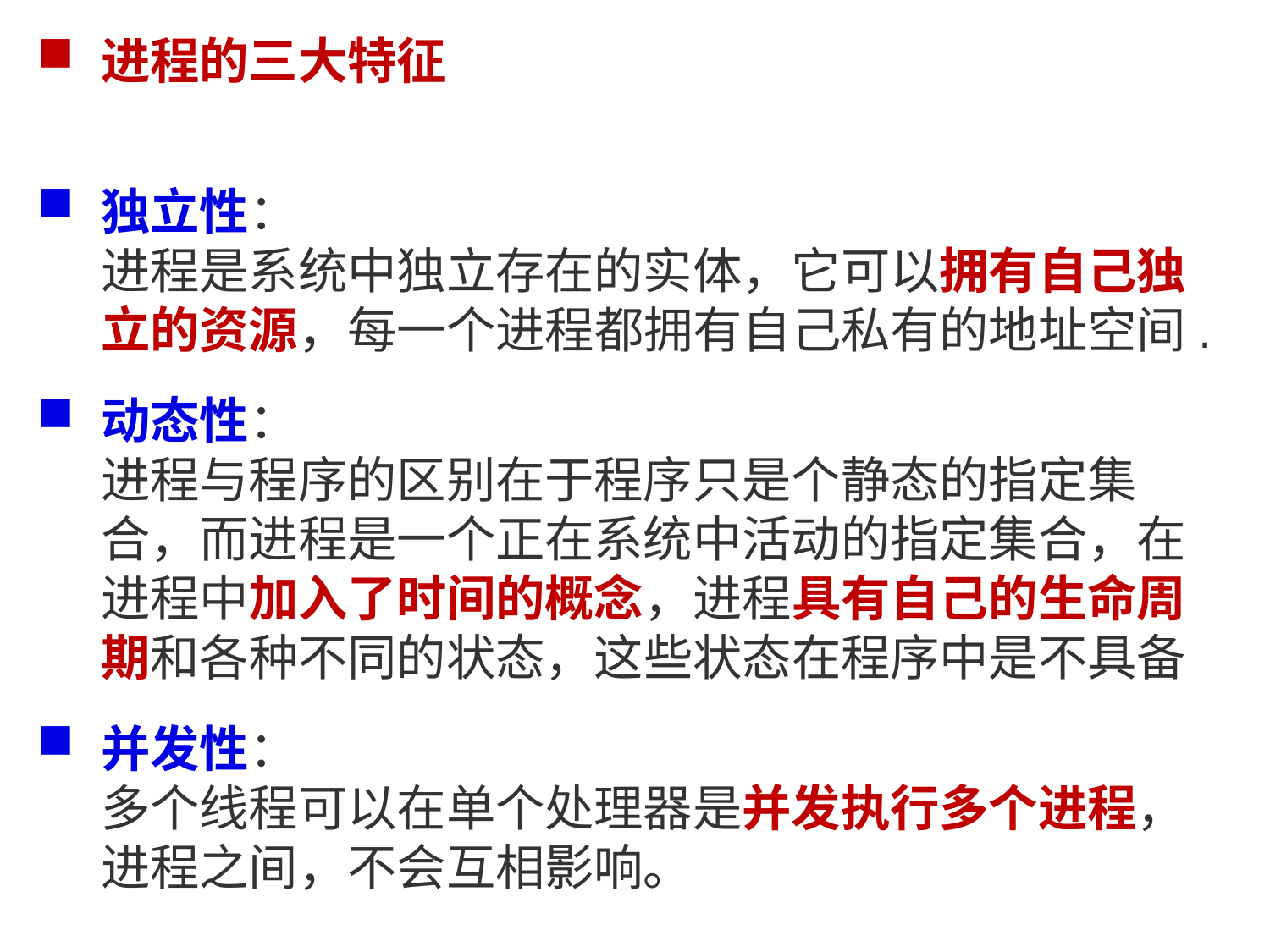

进程的三大特征

独立性：
进程是系统中独立存在的实体，它可以拥有自己独立的资源，每一个进程都拥有自己私有的地址空间.
动态性：
进程与程序的区别在于程序只是个静态的指定集合，而进程是一个正在系统中活动的指定集合，在进程中加入了时间的概念，进程具有自己的生命周期和各种不同的状态，这些状态在程序中是不具备
并发性：
多个线程可以在单个处理器是并发执行多个进程，进程之间，不会互相影响。